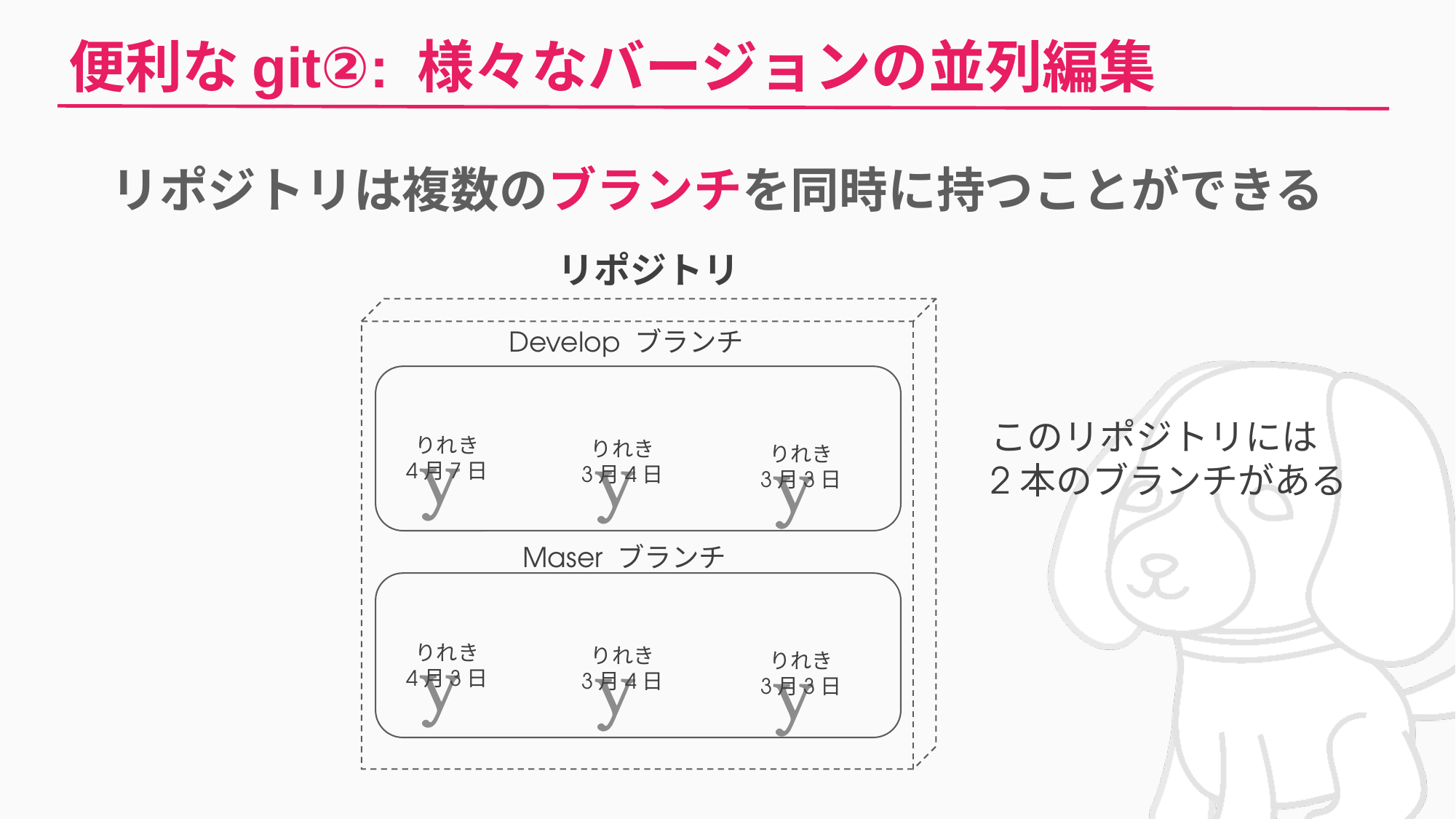

# 便利なgit②: 様々なバージョンの並列編集
リポジトリは複数のブランチを同時に持つことができる
リポジトリ

Develop ブランチ

このリポジトリには
2本のブランチがある
りれき
4月7日
りれき
3月4日
りれき
3月3日
Maser ブランチ

りれき
4月3日
りれき
3月4日
りれき
3月3日